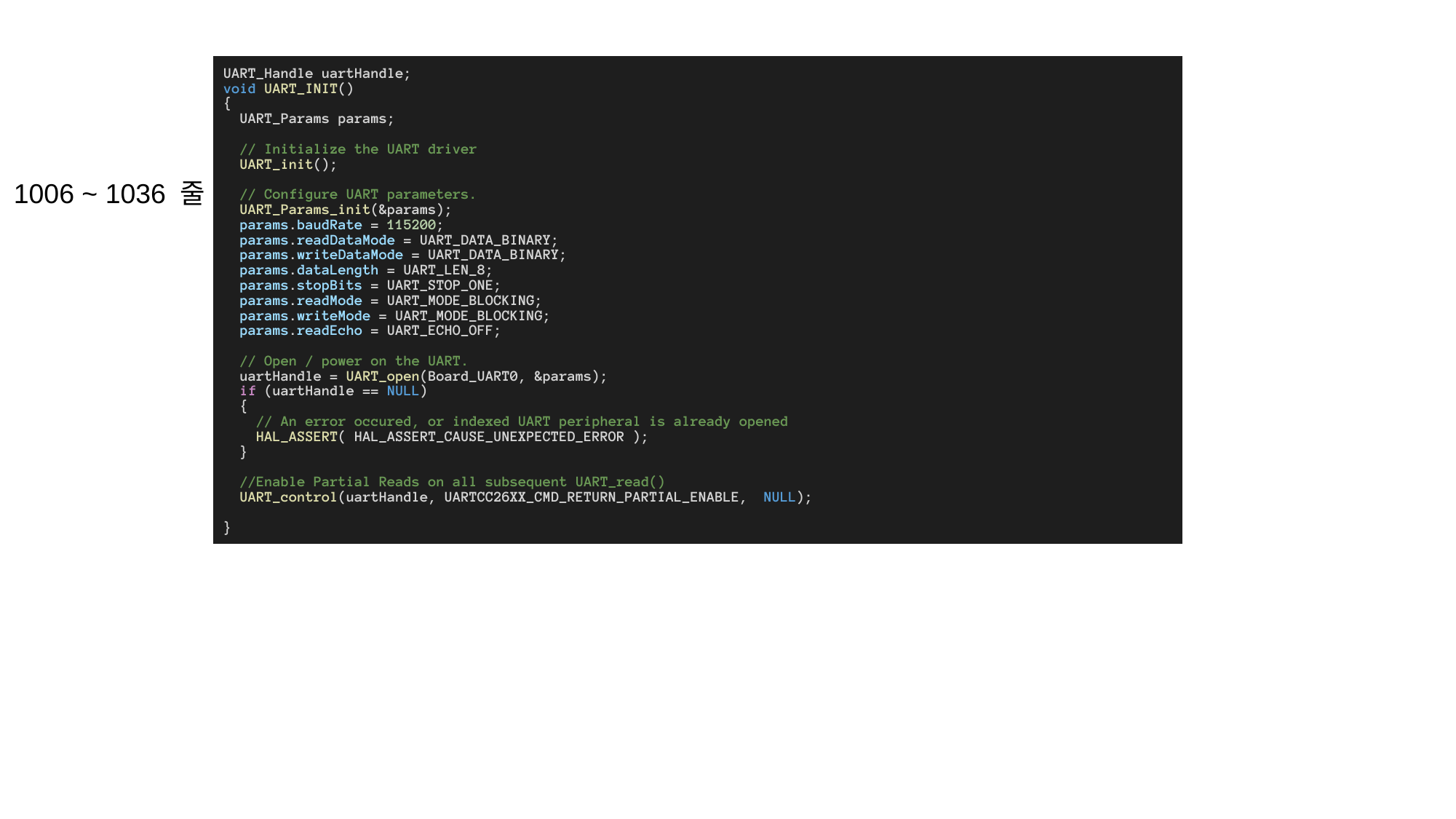

| UART\_Handle uartHandle; void UART\_INIT() {   UART\_Params params;      // Initialize the UART driver   UART\_init();      // Configure UART parameters.   UART\_Params\_init(&params);   params.baudRate = 115200;   params.readDataMode = UART\_DATA\_BINARY;   params.writeDataMode = UART\_DATA\_BINARY;   params.dataLength = UART\_LEN\_8;   params.stopBits = UART\_STOP\_ONE;   params.readMode = UART\_MODE\_BLOCKING;   params.writeMode = UART\_MODE\_BLOCKING;   params.readEcho = UART\_ECHO\_OFF;      // Open / power on the UART.   uartHandle = UART\_open(Board\_UART0, &params);   if (uartHandle == NULL)   {     // An error occured, or indexed UART peripheral is already opened     HAL\_ASSERT( HAL\_ASSERT\_CAUSE\_UNEXPECTED\_ERROR );   }      //Enable Partial Reads on all subsequent UART\_read()   UART\_control(uartHandle, UARTCC26XX\_CMD\_RETURN\_PARTIAL\_ENABLE,  NULL);    } |
| --- |
1006 ~ 1036 줄